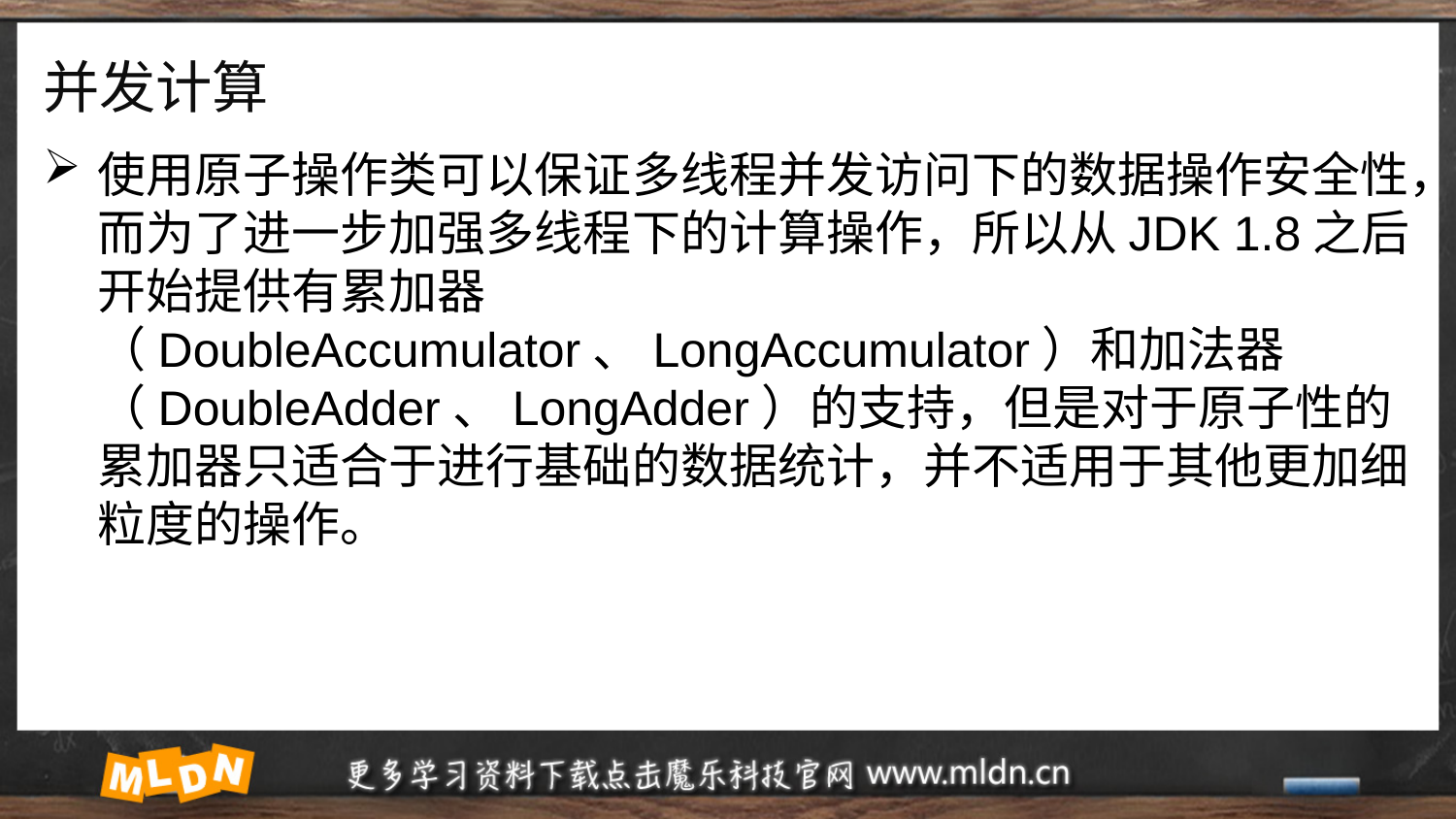

# 并发计算
使用原子操作类可以保证多线程并发访问下的数据操作安全性，而为了进一步加强多线程下的计算操作，所以从JDK 1.8之后开始提供有累加器（DoubleAccumulator、LongAccumulator）和加法器（DoubleAdder、LongAdder）的支持，但是对于原子性的累加器只适合于进行基础的数据统计，并不适用于其他更加细粒度的操作。